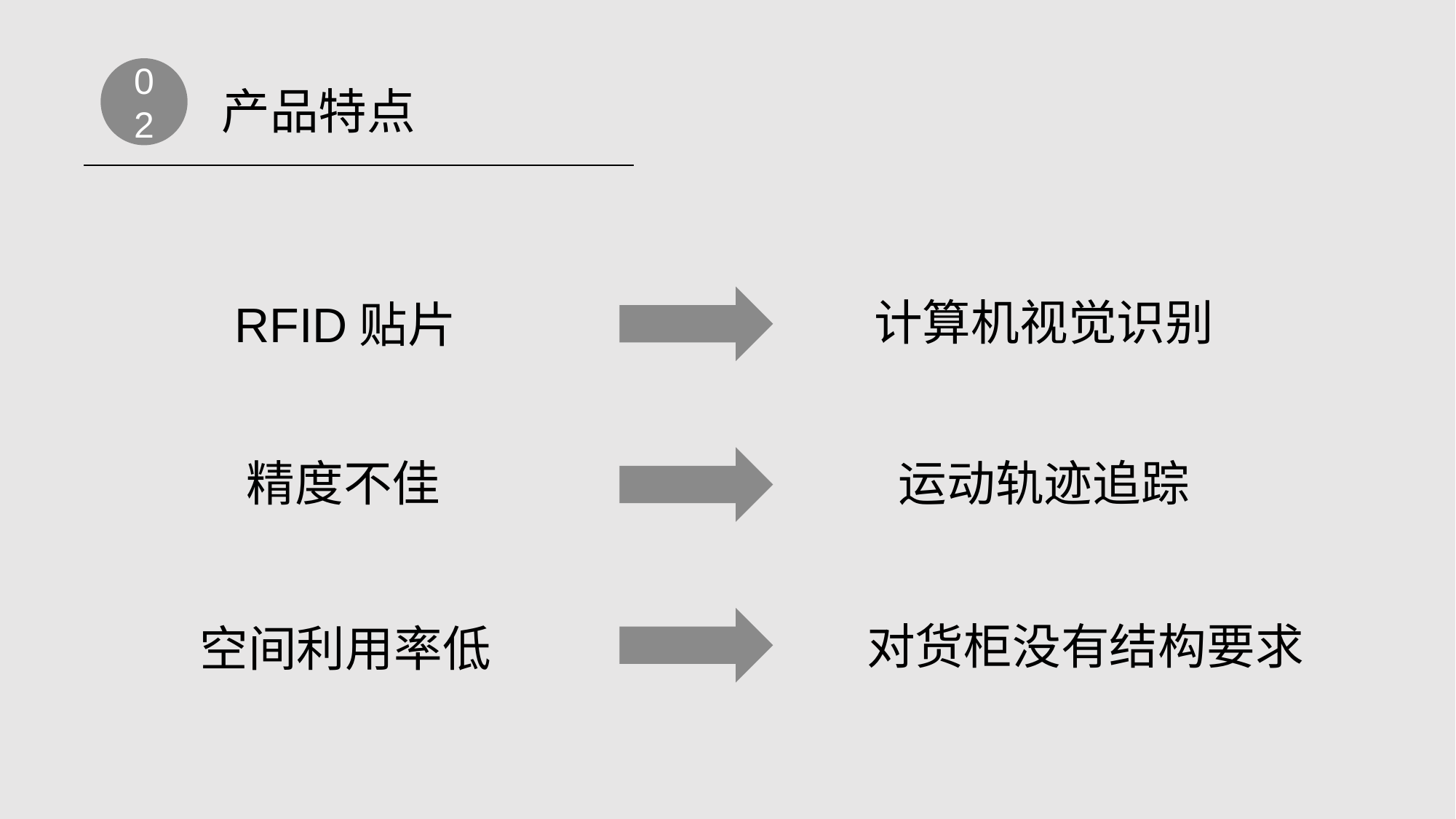

02
产品特点

计算机视觉识别
RFID贴片
精度不佳

运动轨迹追踪

对货柜没有结构要求
空间利用率低